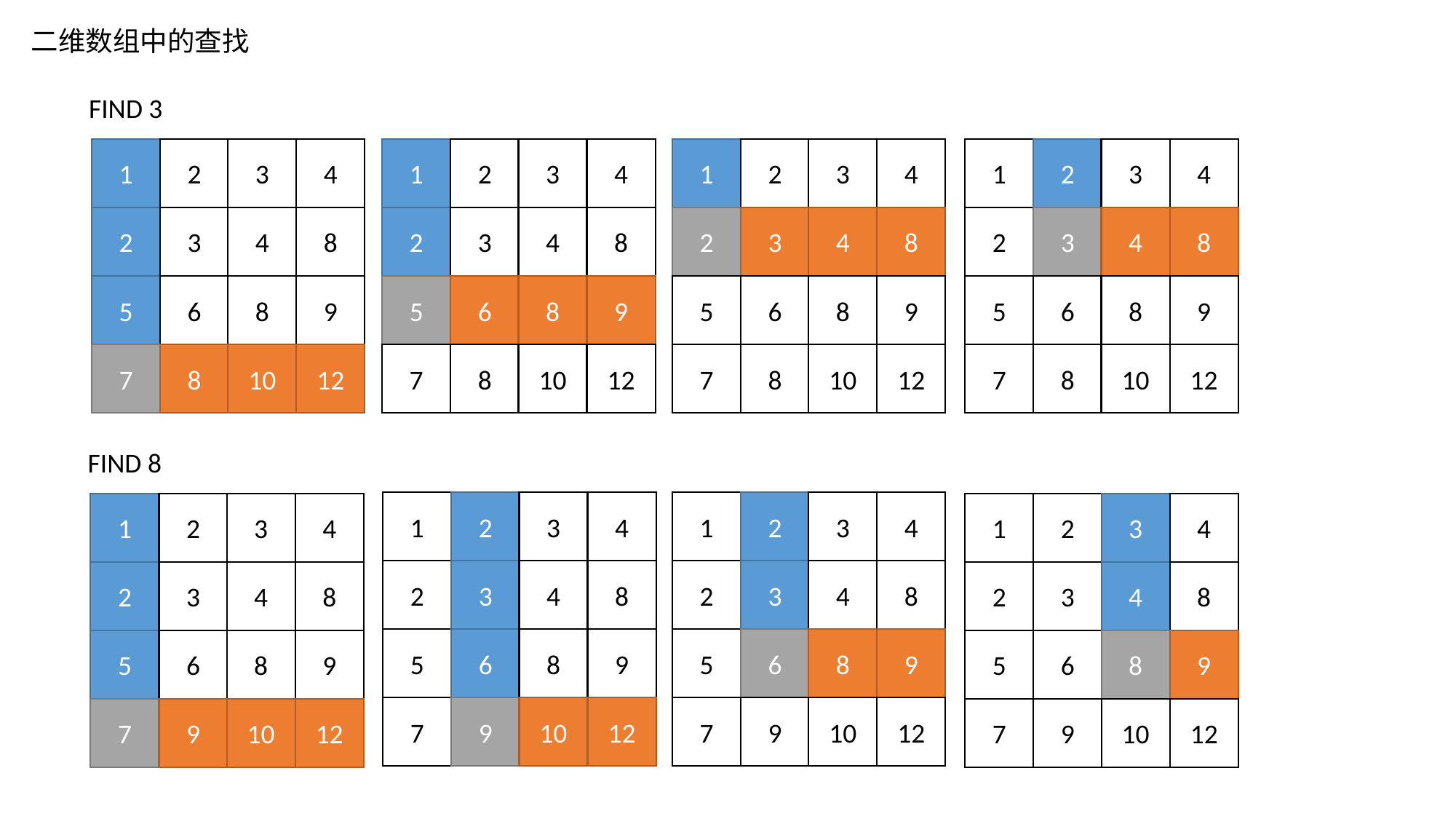

二维数组中的查找
FIND 3
2
4
2
4
2
4
2
4
1
3
1
3
1
3
1
3
3
8
3
8
3
8
3
8
2
4
2
4
2
4
2
4
6
9
6
9
6
9
6
9
5
8
5
8
5
8
5
8
8
12
8
12
8
12
8
12
7
10
7
10
7
10
7
10
FIND 8
2
4
2
4
1
3
1
3
2
4
2
4
1
3
1
3
3
8
3
8
2
4
2
4
3
8
3
8
2
4
2
4
6
9
6
9
5
8
5
8
6
9
6
9
5
8
5
8
9
12
9
12
7
10
7
10
9
12
9
12
7
10
7
10